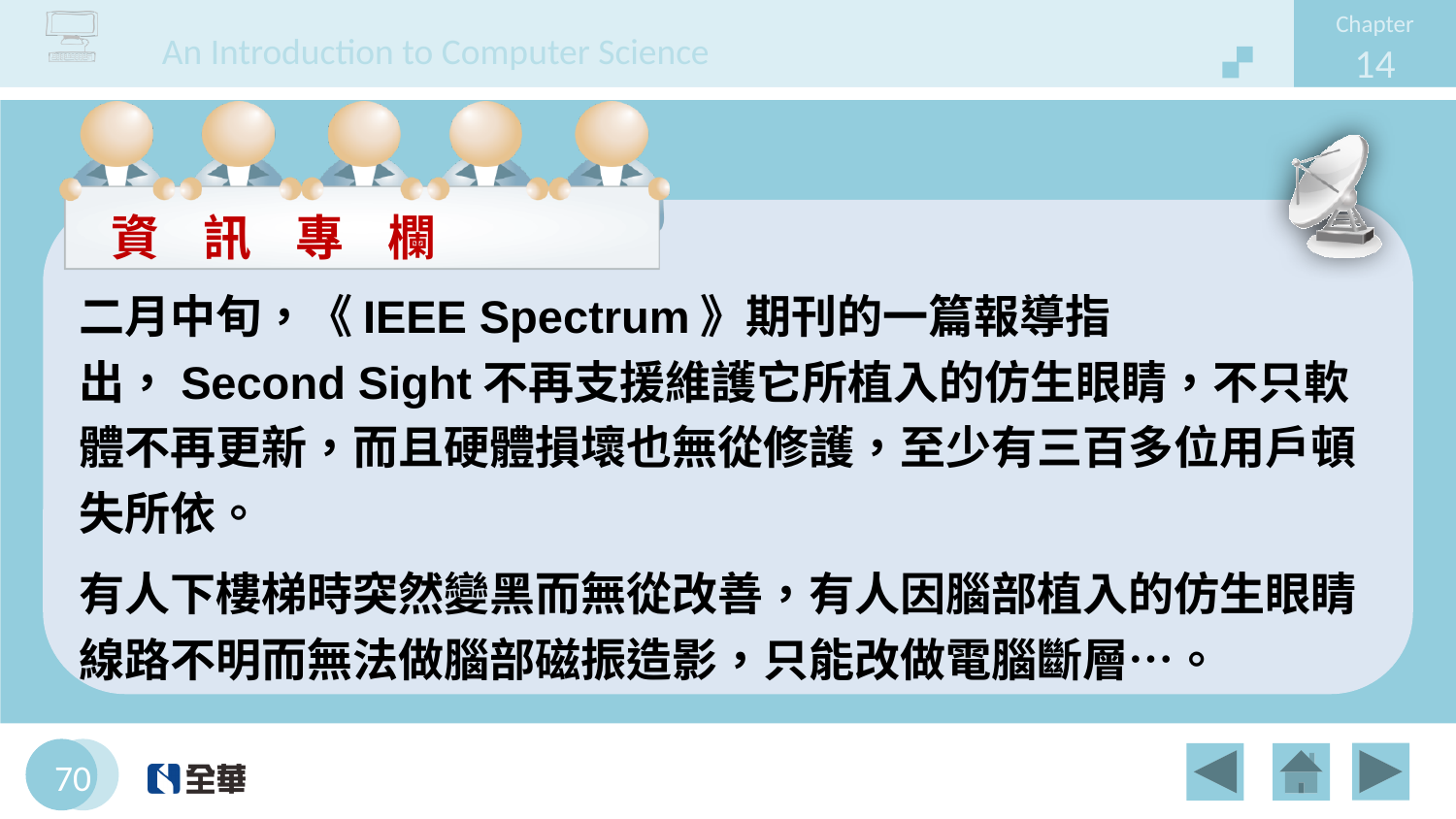

二月中旬，《IEEE Spectrum》期刊的一篇報導指出，Second Sight不再支援維護它所植入的仿生眼睛，不只軟體不再更新，而且硬體損壞也無從修護，至少有三百多位用戶頓失所依。
有人下樓梯時突然變黑而無從改善，有人因腦部植入的仿生眼睛線路不明而無法做腦部磁振造影，只能改做電腦斷層⋯。